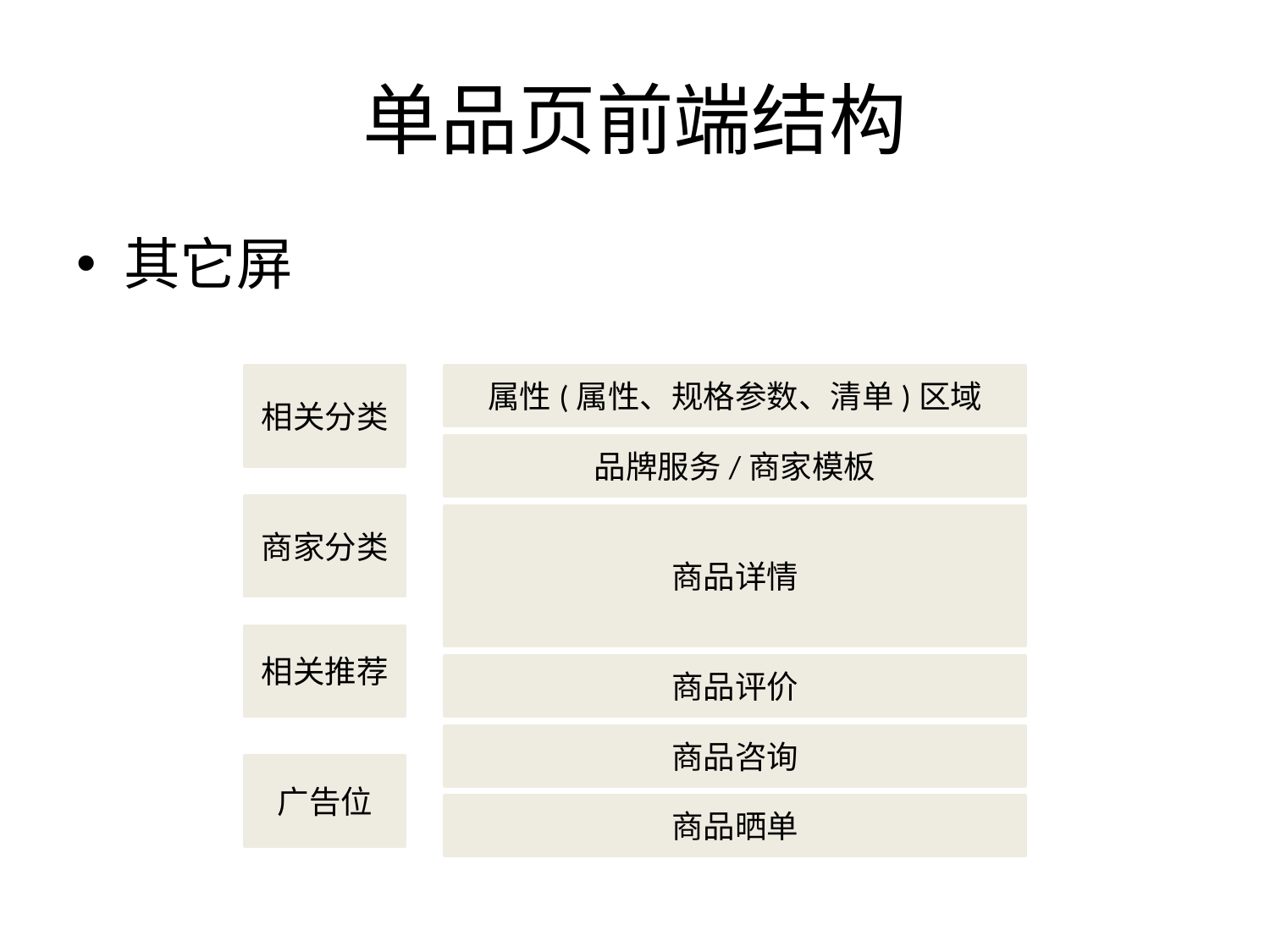

# 单品页前端结构
其它屏
相关分类
属性(属性、规格参数、清单)区域
商家分类
商品详情
相关推荐
商品评价
商品咨询
广告位
商品晒单
品牌服务/商家模板